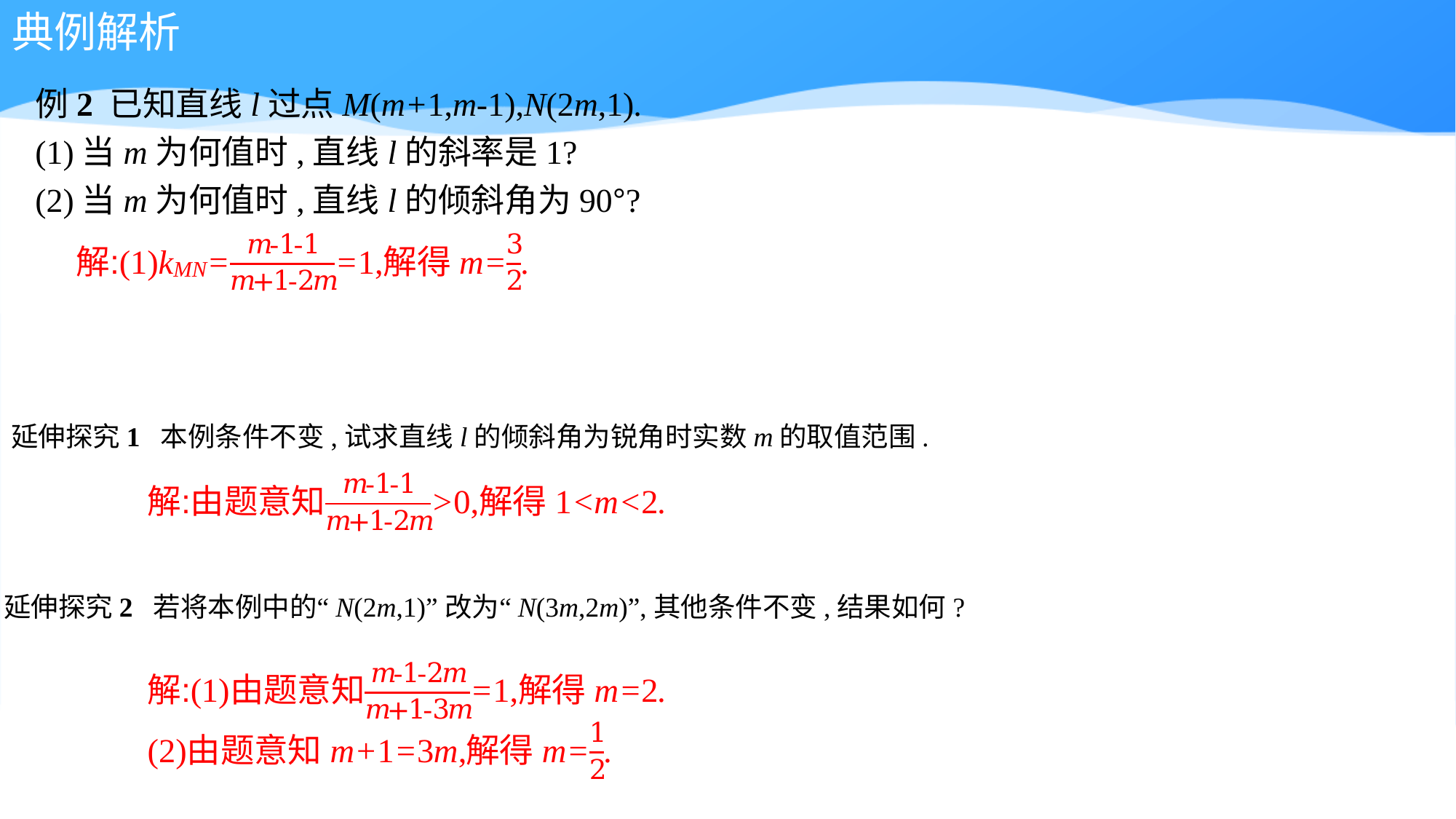

典例解析
例2 已知直线l过点M(m+1,m-1),N(2m,1).
(1)当m为何值时,直线l的斜率是1?
(2)当m为何值时,直线l的倾斜角为90°?
延伸探究1  本例条件不变,试求直线l的倾斜角为锐角时实数m的取值范围.
延伸探究2  若将本例中的“N(2m,1)”改为“N(3m,2m)”,其他条件不变,结果如何?